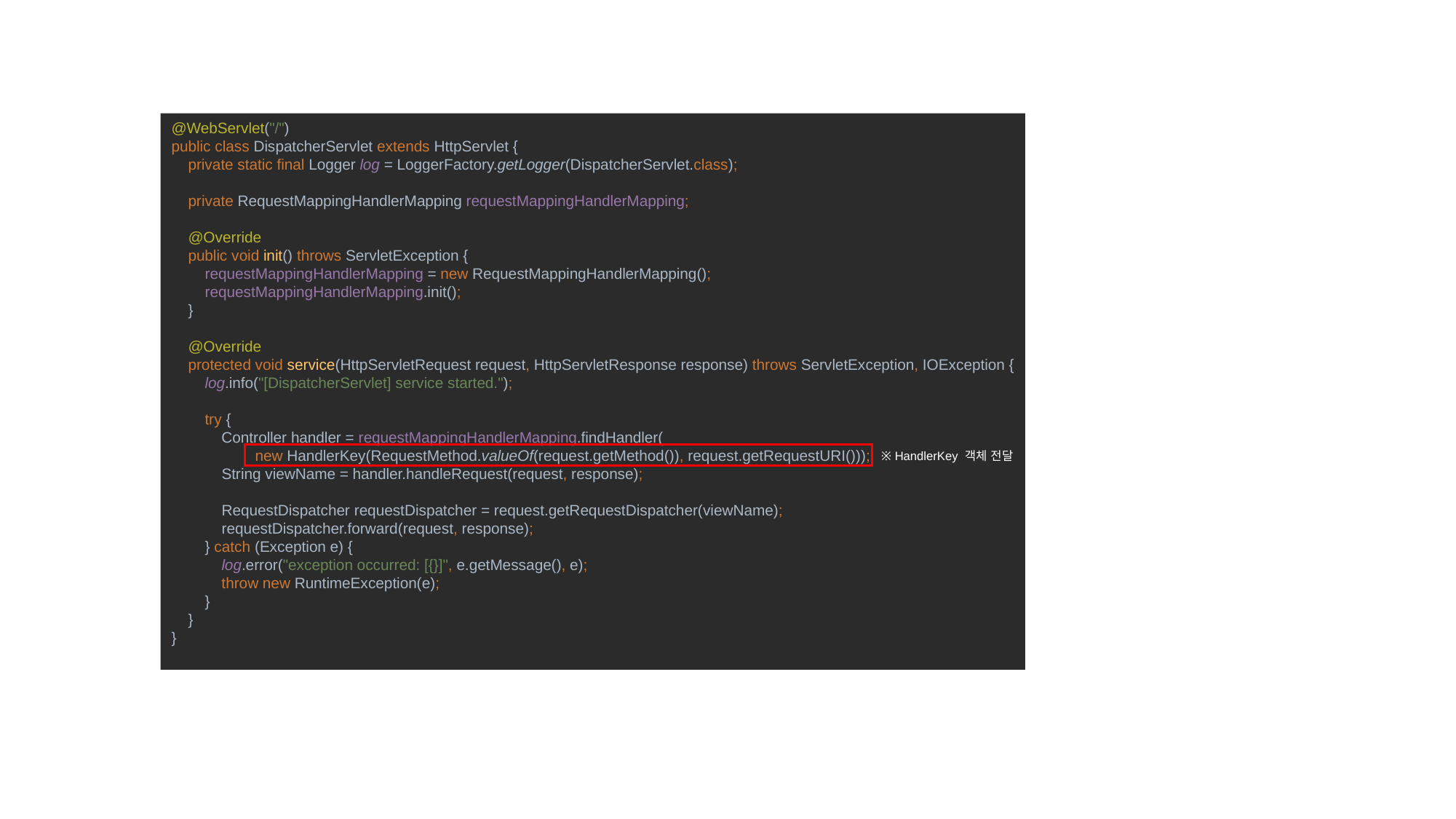

@WebServlet("/")
public class DispatcherServlet extends HttpServlet {
    private static final Logger log = LoggerFactory.getLogger(DispatcherServlet.class);
    private RequestMappingHandlerMapping requestMappingHandlerMapping;
    @Override
    public void init() throws ServletException {
        requestMappingHandlerMapping = new RequestMappingHandlerMapping();
        requestMappingHandlerMapping.init();
    }
    @Override
    protected void service(HttpServletRequest request, HttpServletResponse response) throws ServletException, IOException {
        log.info("[DispatcherServlet] service started.");
        try {
            Controller handler = requestMappingHandlerMapping.findHandler(
                    new HandlerKey(RequestMethod.valueOf(request.getMethod()), request.getRequestURI()));
            String viewName = handler.handleRequest(request, response);
            RequestDispatcher requestDispatcher = request.getRequestDispatcher(viewName);
            requestDispatcher.forward(request, response);
        } catch (Exception e) {
            log.error("exception occurred: [{}]", e.getMessage(), e);
            throw new RuntimeException(e);
        }
    }
}

※ HandlerKey 객체 전달